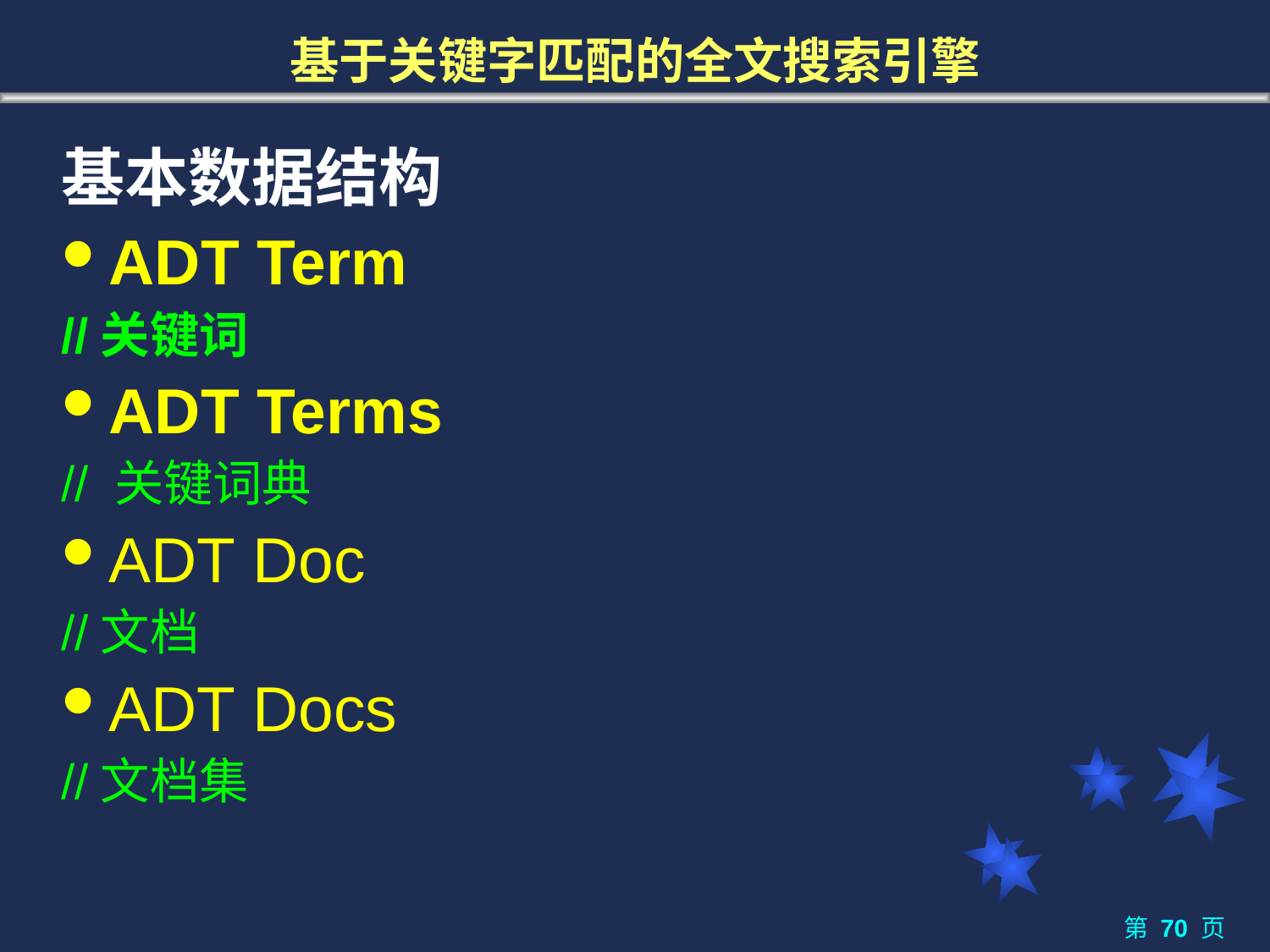

# 基于关键字匹配的全文搜索引擎
基本数据结构
ADT Term
//关键词
ADT Terms
// 关键词典
ADT Doc
//文档
ADT Docs
//文档集

第 70 页